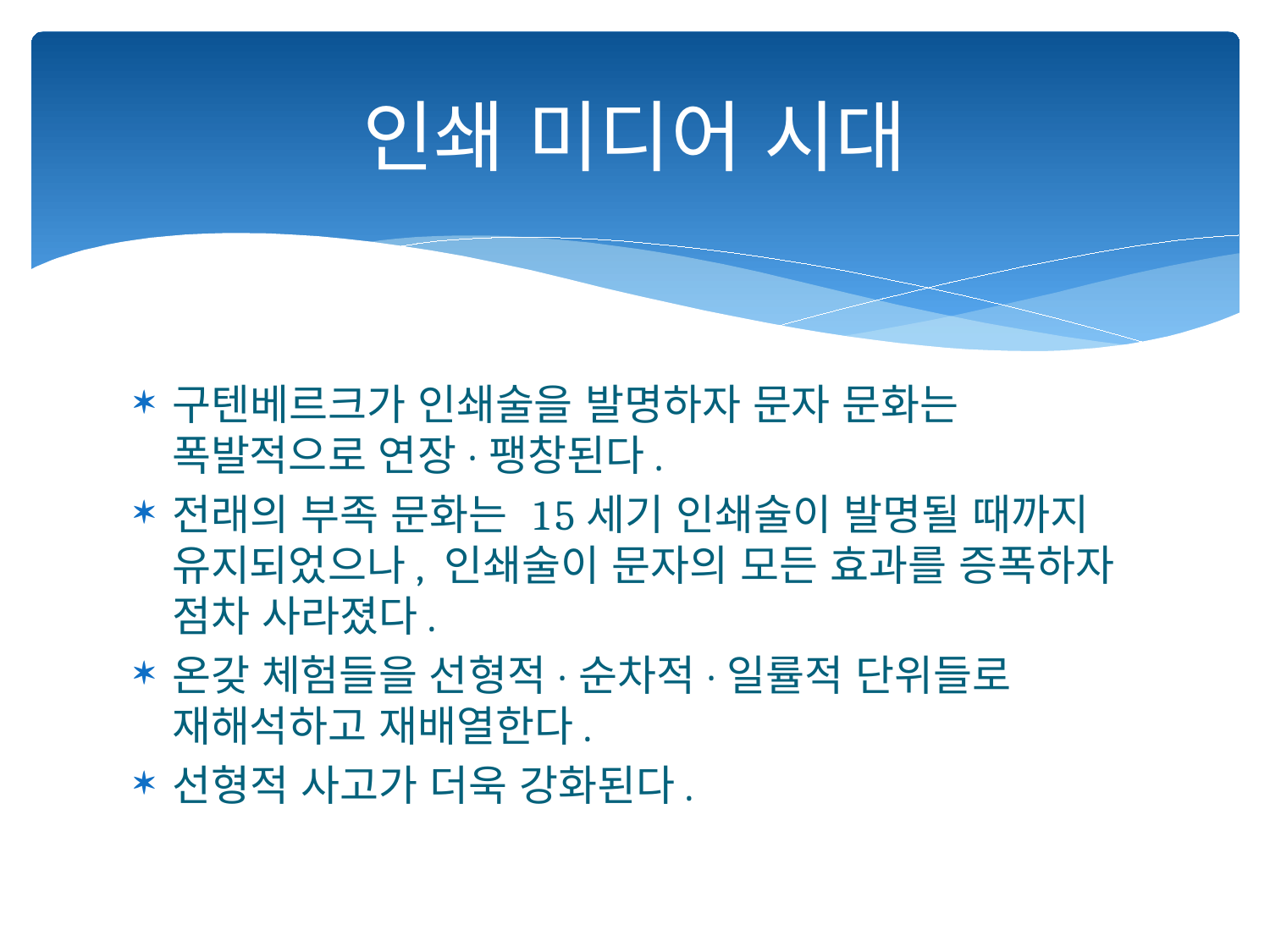

# 인쇄 미디어 시대
구텐베르크가 인쇄술을 발명하자 문자 문화는 폭발적으로 연장·팽창된다.
전래의 부족 문화는 15세기 인쇄술이 발명될 때까지 유지되었으나, 인쇄술이 문자의 모든 효과를 증폭하자 점차 사라졌다.
온갖 체험들을 선형적·순차적·일률적 단위들로 재해석하고 재배열한다.
선형적 사고가 더욱 강화된다.